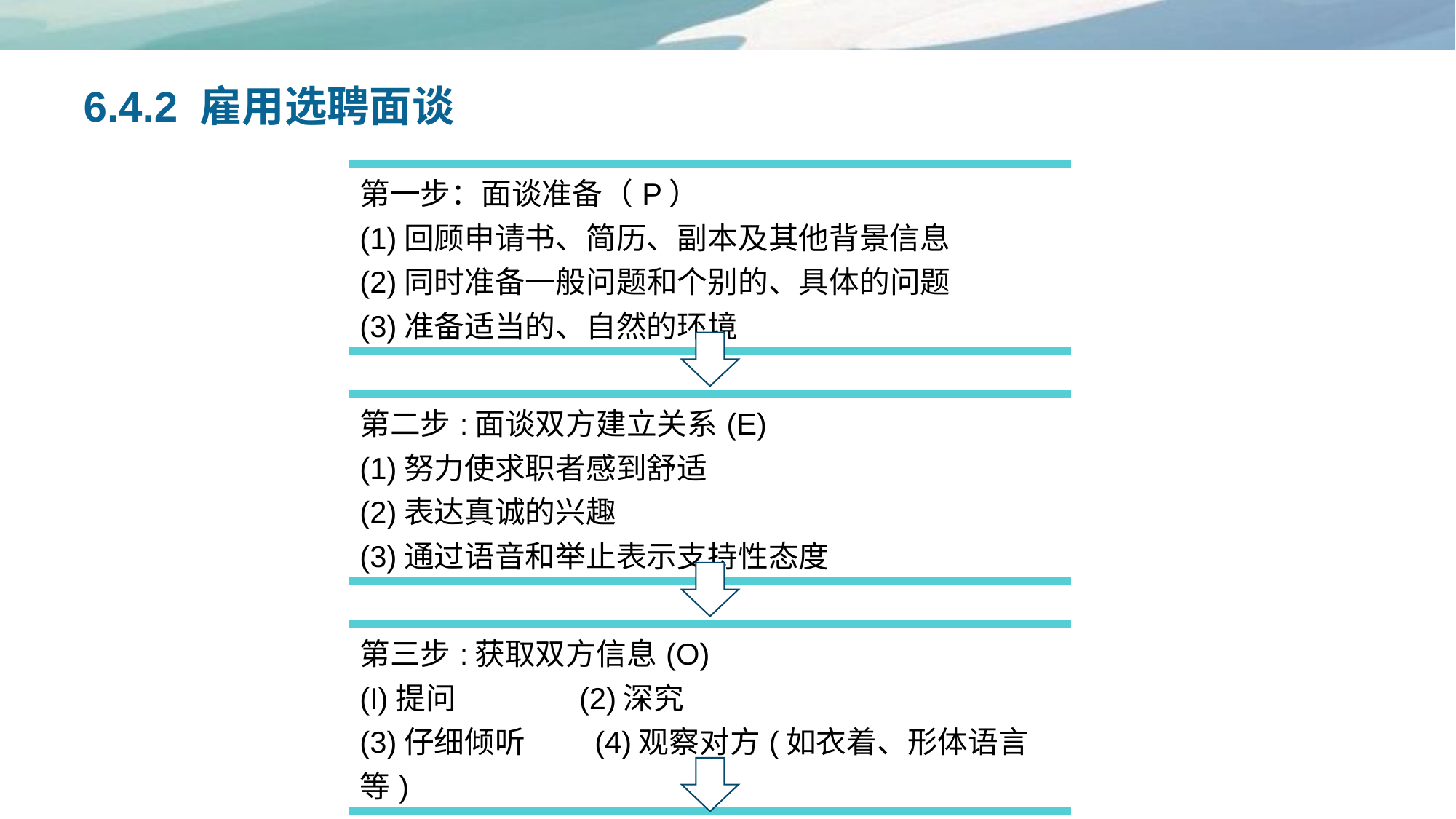

6.4.2 雇用选聘面谈
| 第一步：面谈准备（P） (1)回顾申请书、简历、副本及其他背景信息 (2)同时准备一般问题和个别的、具体的问题 (3)准备适当的、自然的环境 |
| --- |

| 第二步:面谈双方建立关系(E) (1)努力使求职者感到舒适 (2)表达真诚的兴趣 (3)通过语音和举止表示支持性态度 |
| --- |

| 第三步:获取双方信息(O) (I)提问 (2)深究 (3)仔细倾听 (4)观察对方(如衣着、形体语言等) |
| --- |